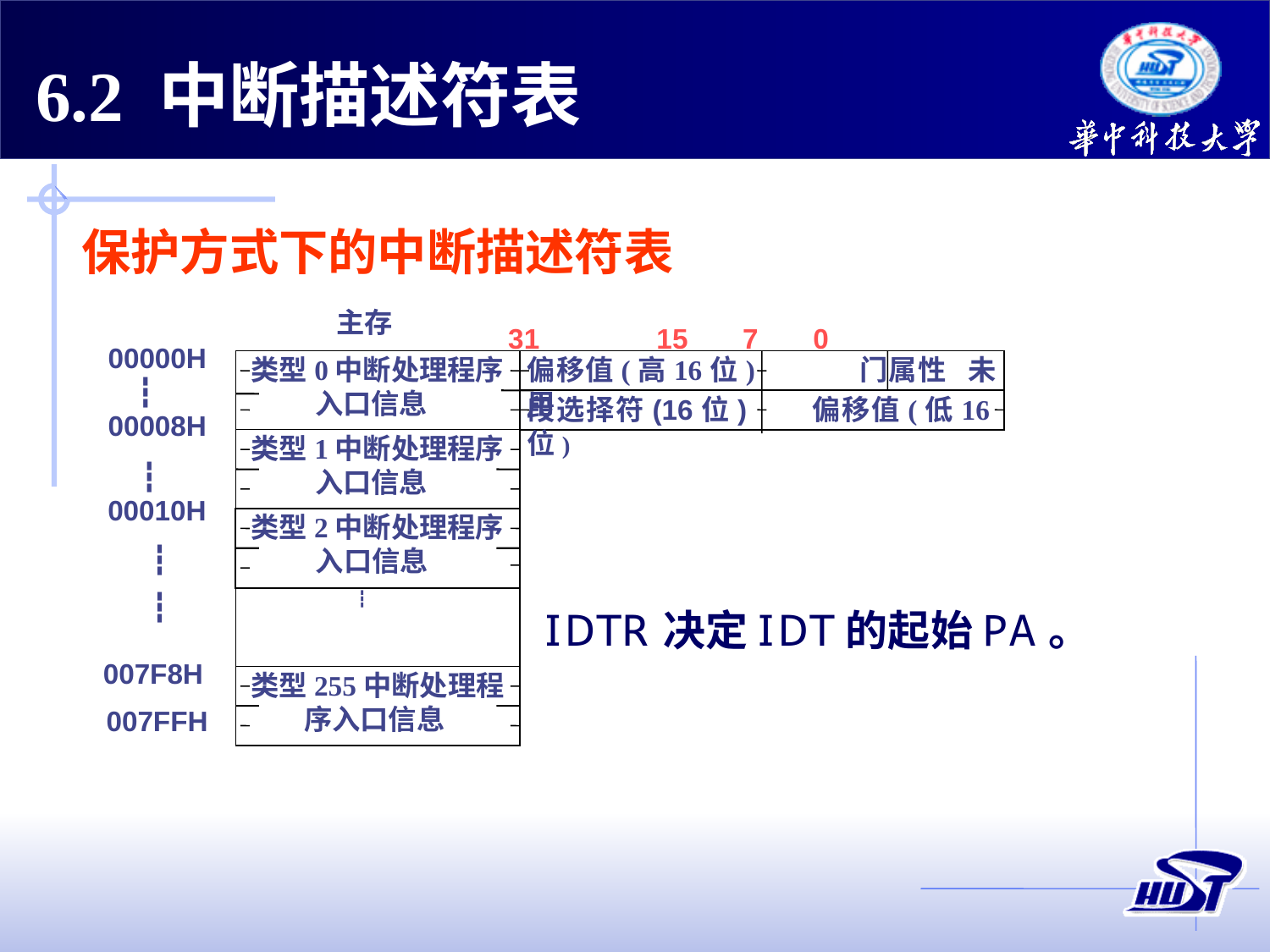

6.2 中断描述符表

保护方式下的中断描述符表
主存
31               15       7       0
00000H
┇
00008H
偏移值(高16位)              门属性   未用

类型0中断处理程序入口信息

段选择符(16位)       偏移值(低16位)

类型1中断处理程序入口信息

┇
00010H

类型2中断处理程序入口信息

┇
┇

┇
007F8H
007FFH
类型255中断处理程序入口信息

IDTR决定IDT的起始PA。